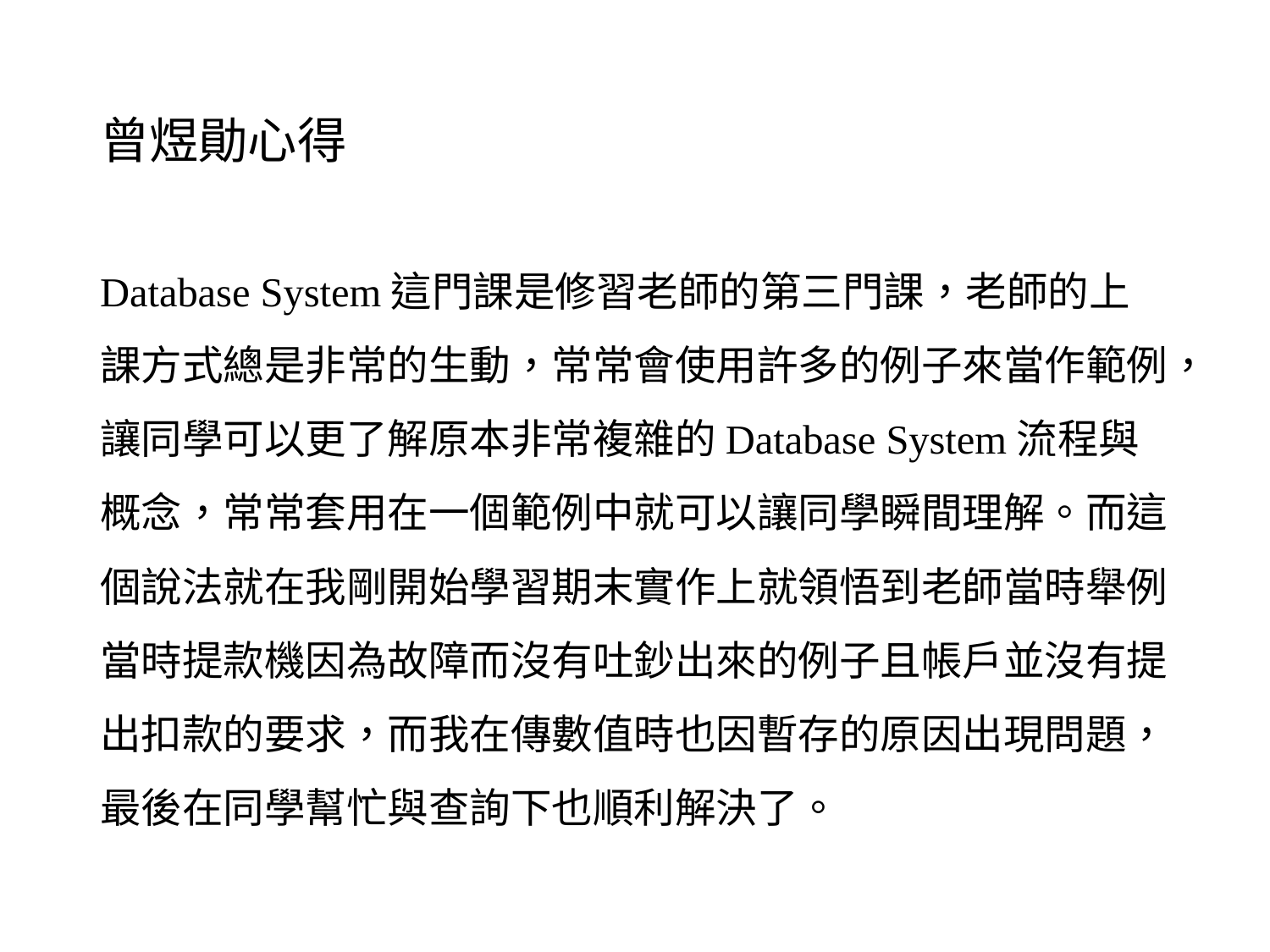

# 曾煜勛心得
Database System這門課是修習老師的第三門課，老師的上課方式總是非常的生動，常常會使用許多的例子來當作範例，讓同學可以更了解原本非常複雜的Database System流程與概念，常常套用在一個範例中就可以讓同學瞬間理解。而這個說法就在我剛開始學習期末實作上就領悟到老師當時舉例當時提款機因為故障而沒有吐鈔出來的例子且帳戶並沒有提出扣款的要求，而我在傳數值時也因暫存的原因出現問題，最後在同學幫忙與查詢下也順利解決了。